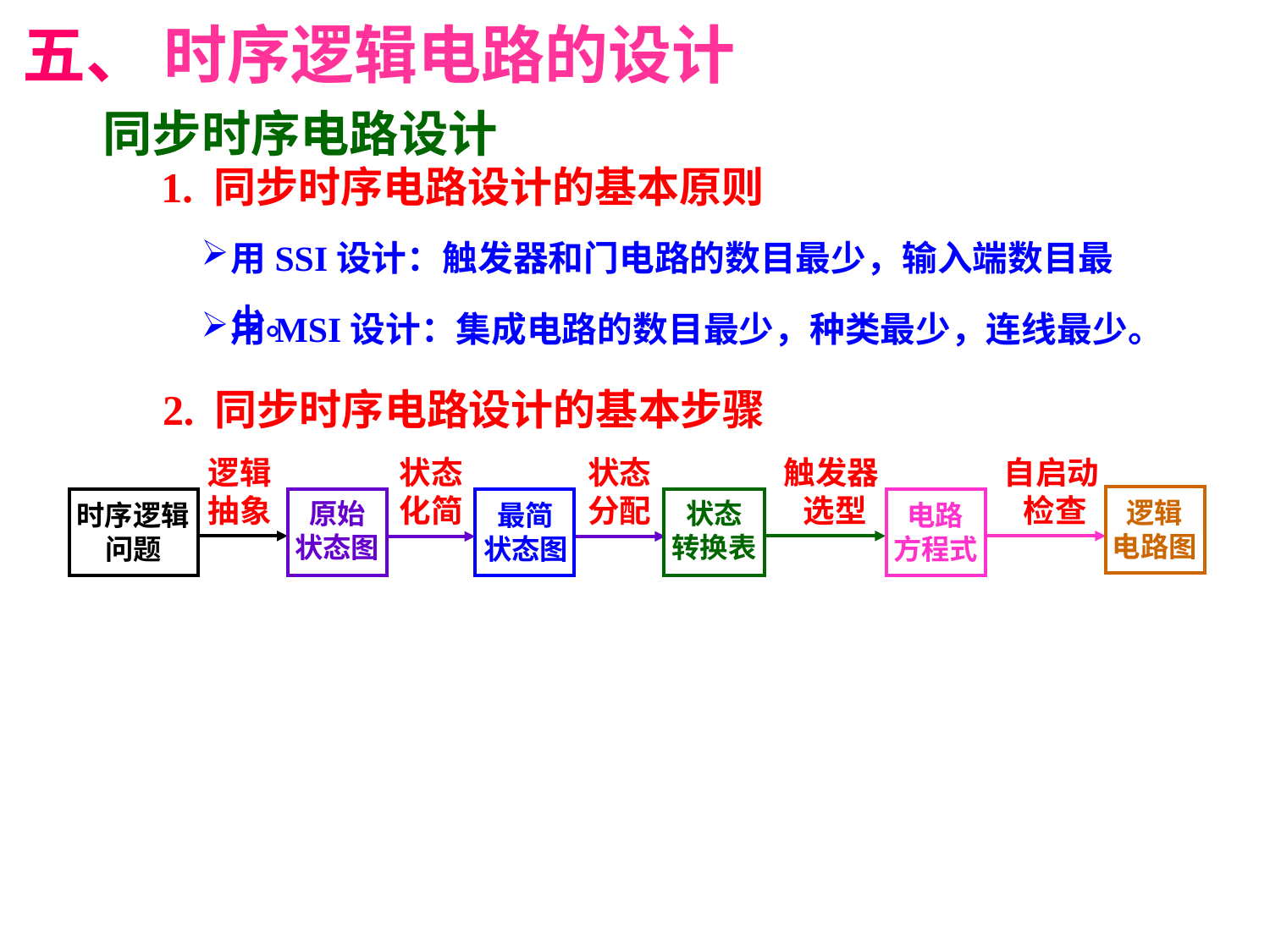

五、 时序逻辑电路的设计
同步时序电路设计
1. 同步时序电路设计的基本原则
用SSI设计：触发器和门电路的数目最少，输入端数目最少。
用MSI设计：集成电路的数目最少，种类最少，连线最少。
2. 同步时序电路设计的基本步骤
逻辑
抽象
状态
化简
状态
分配
触发器
选型
自启动
检查

逻辑
电路图

时序逻辑
问题

原始
状态图

最简
状态图

状态
转换表

电路
方程式